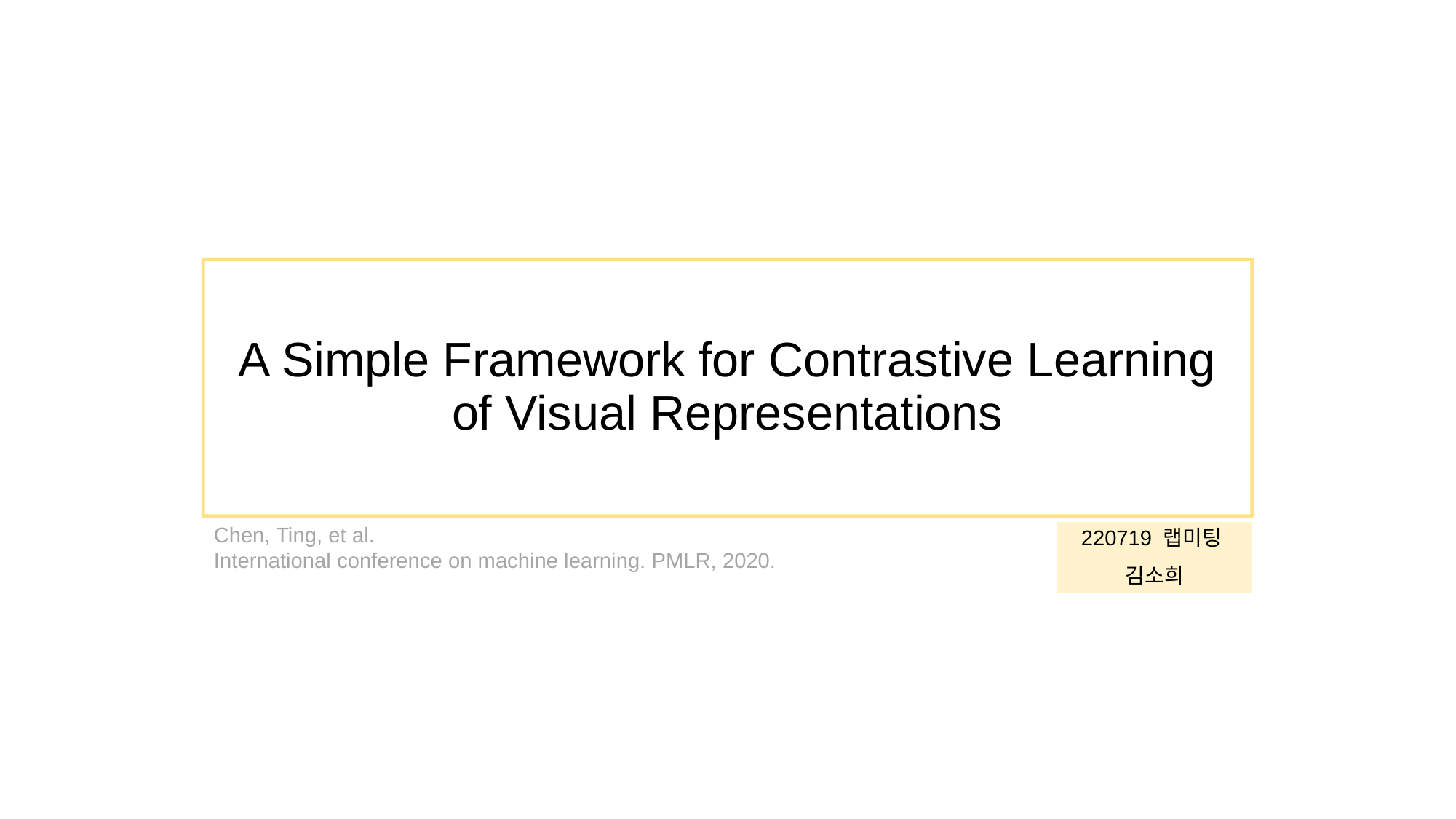

# A Simple Framework for Contrastive Learning of Visual Representations
Chen, Ting, et al.
International conference on machine learning. PMLR, 2020.
220719 랩미팅
김소희